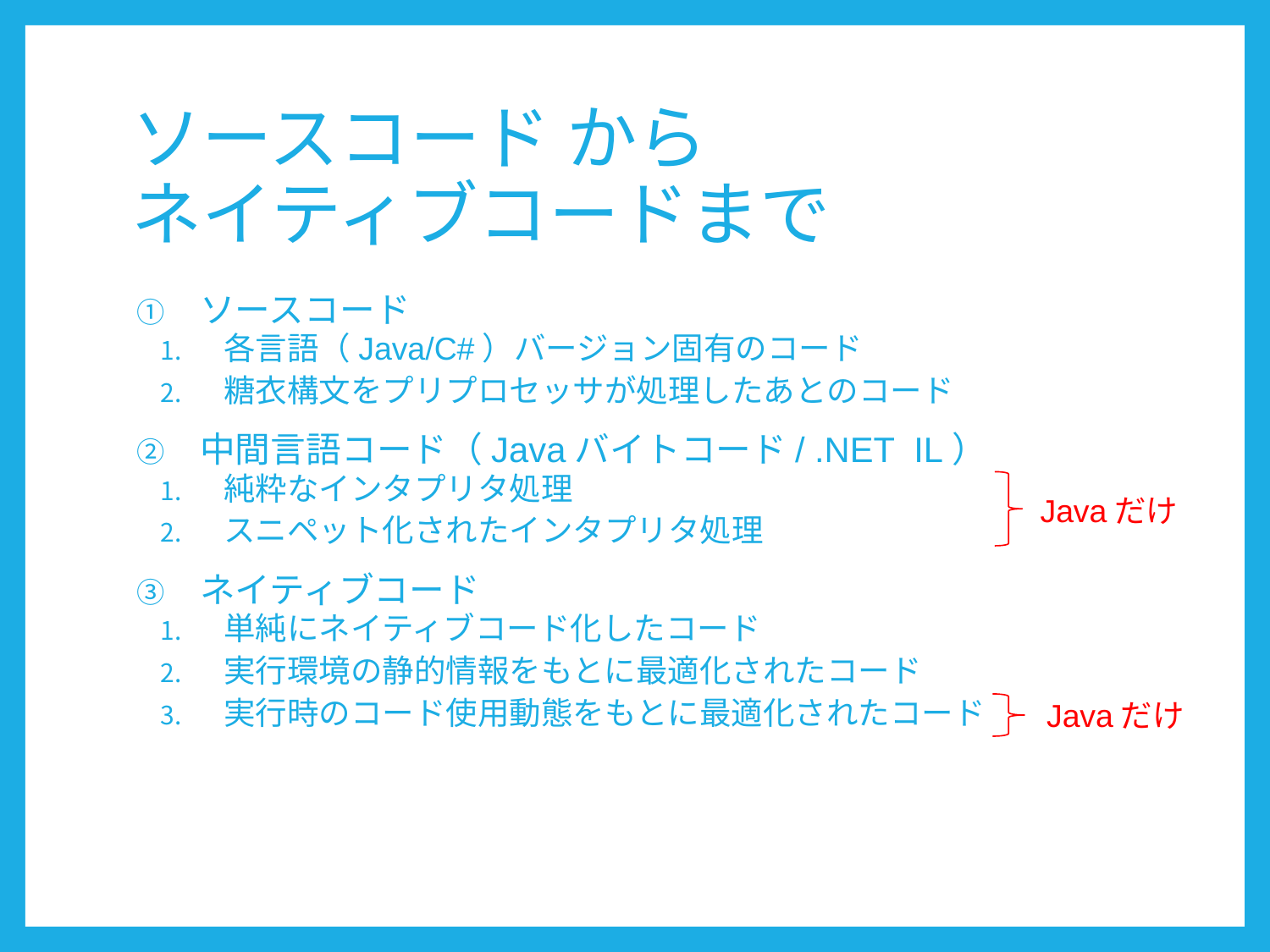

# ソースコード から ネイティブコードまで
ソースコード
各言語（Java/C#）バージョン固有のコード
糖衣構文をプリプロセッサが処理したあとのコード
中間言語コード（Javaバイトコード/ .NET  IL）
純粋なインタプリタ処理
スニペット化されたインタプリタ処理
ネイティブコード
単純にネイティブコード化したコード
実行環境の静的情報をもとに最適化されたコード
実行時のコード使用動態をもとに最適化されたコード

Javaだけ
Javaだけ